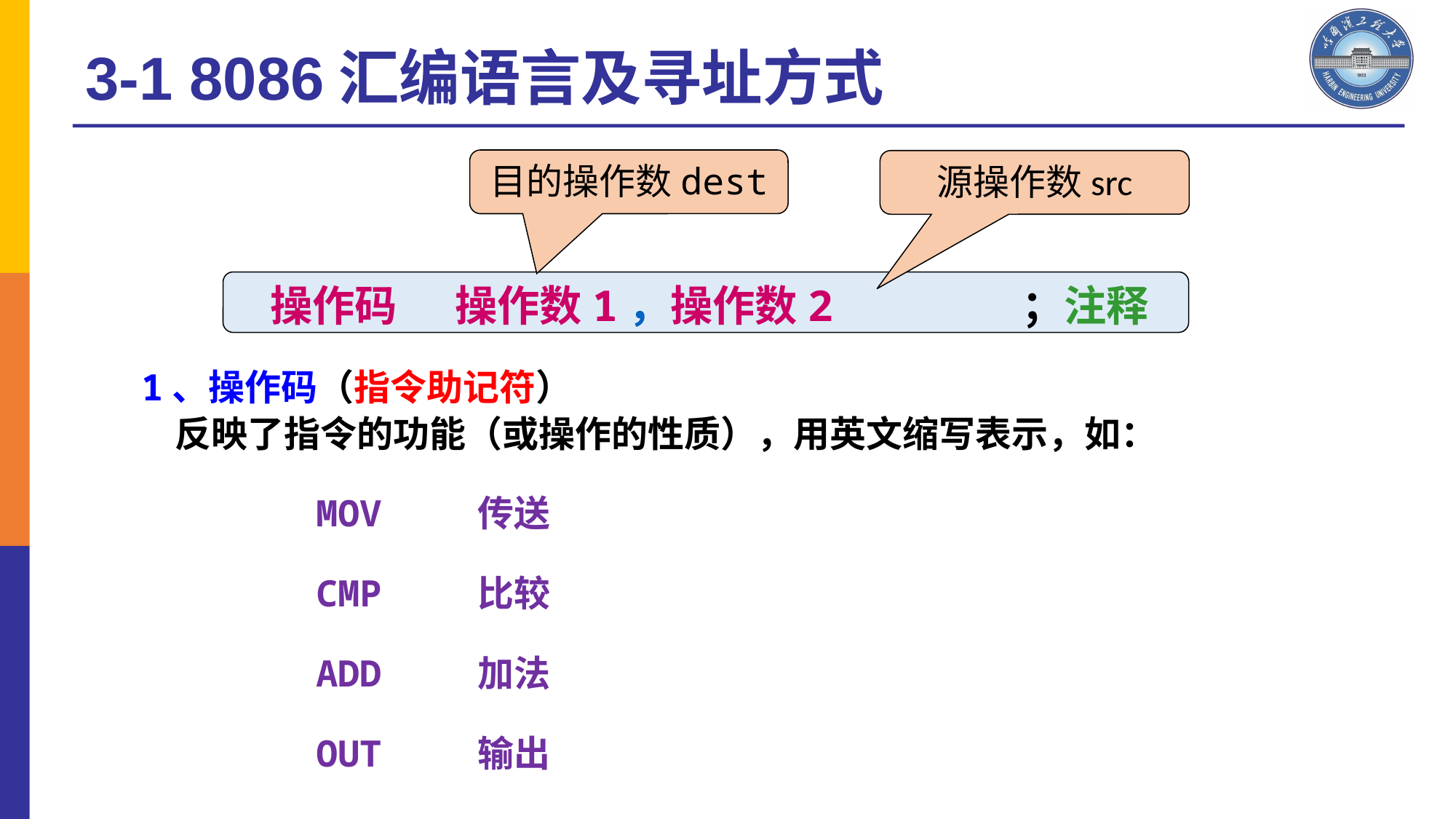

3-1 8086汇编语言及寻址方式
目的操作数dest
源操作数src
  操作码      操作数1，操作数2       ；注释
1、操作码（指令助记符）
   反映了指令的功能（或操作的性质），用英文缩写表示，如：
        MOV    传送
        CMP    比较
        ADD    加法
        OUT    输出